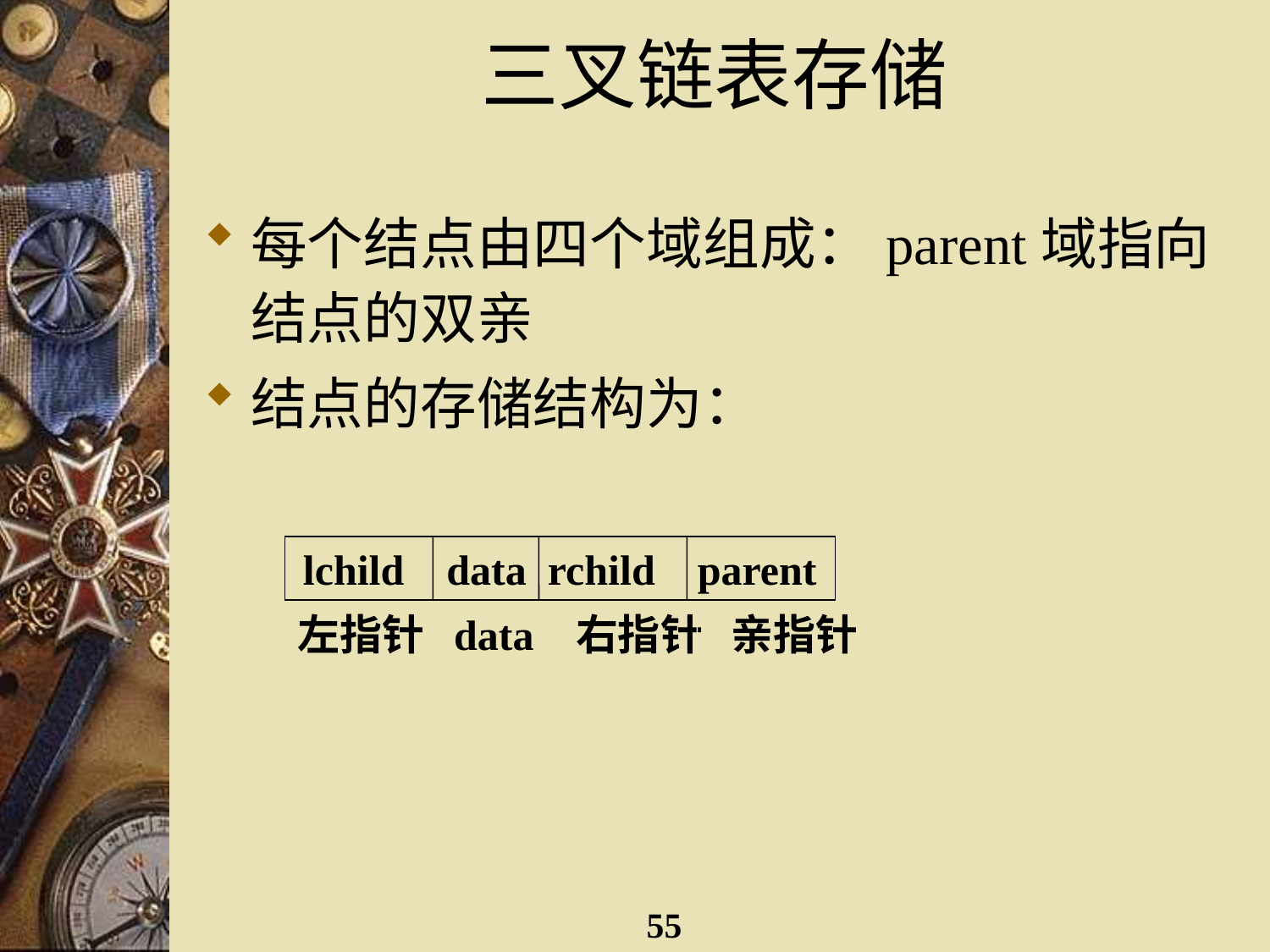

# 三叉链表存储
每个结点由四个域组成：parent域指向结点的双亲
结点的存储结构为：

lchild    data  rchild    parent

 左指针  data   右指针   亲指针